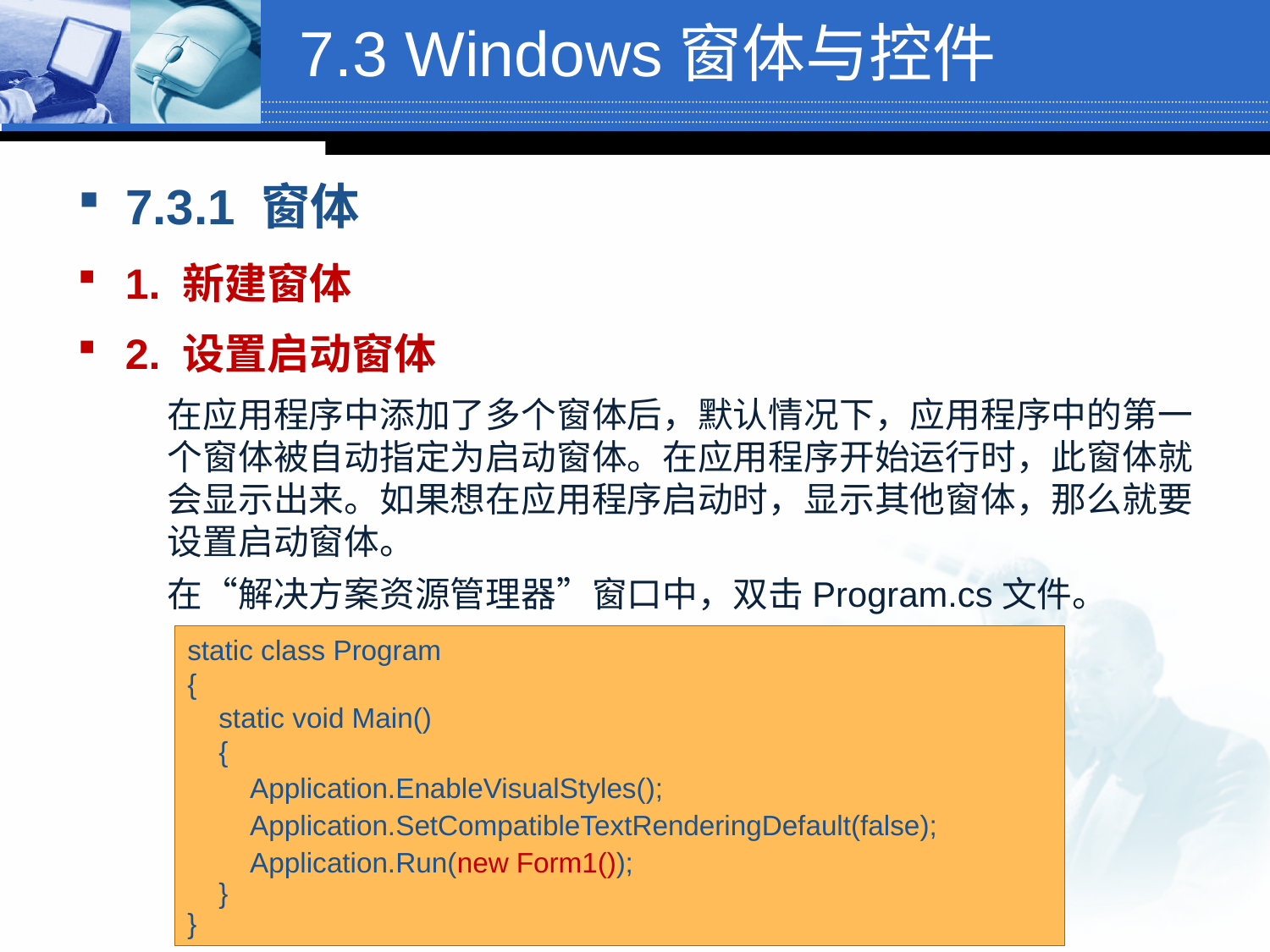

# 7.3 Windows窗体与控件
7.3.1 窗体
1. 新建窗体
2. 设置启动窗体
在应用程序中添加了多个窗体后，默认情况下，应用程序中的第一个窗体被自动指定为启动窗体。在应用程序开始运行时，此窗体就会显示出来。如果想在应用程序启动时，显示其他窗体，那么就要设置启动窗体。
在“解决方案资源管理器”窗口中，双击Program.cs文件。
static class Program
{
    static void Main()
    {
        Application.EnableVisualStyles();
        Application.SetCompatibleTextRenderingDefault(false);
        Application.Run(new Form1());
    }
}